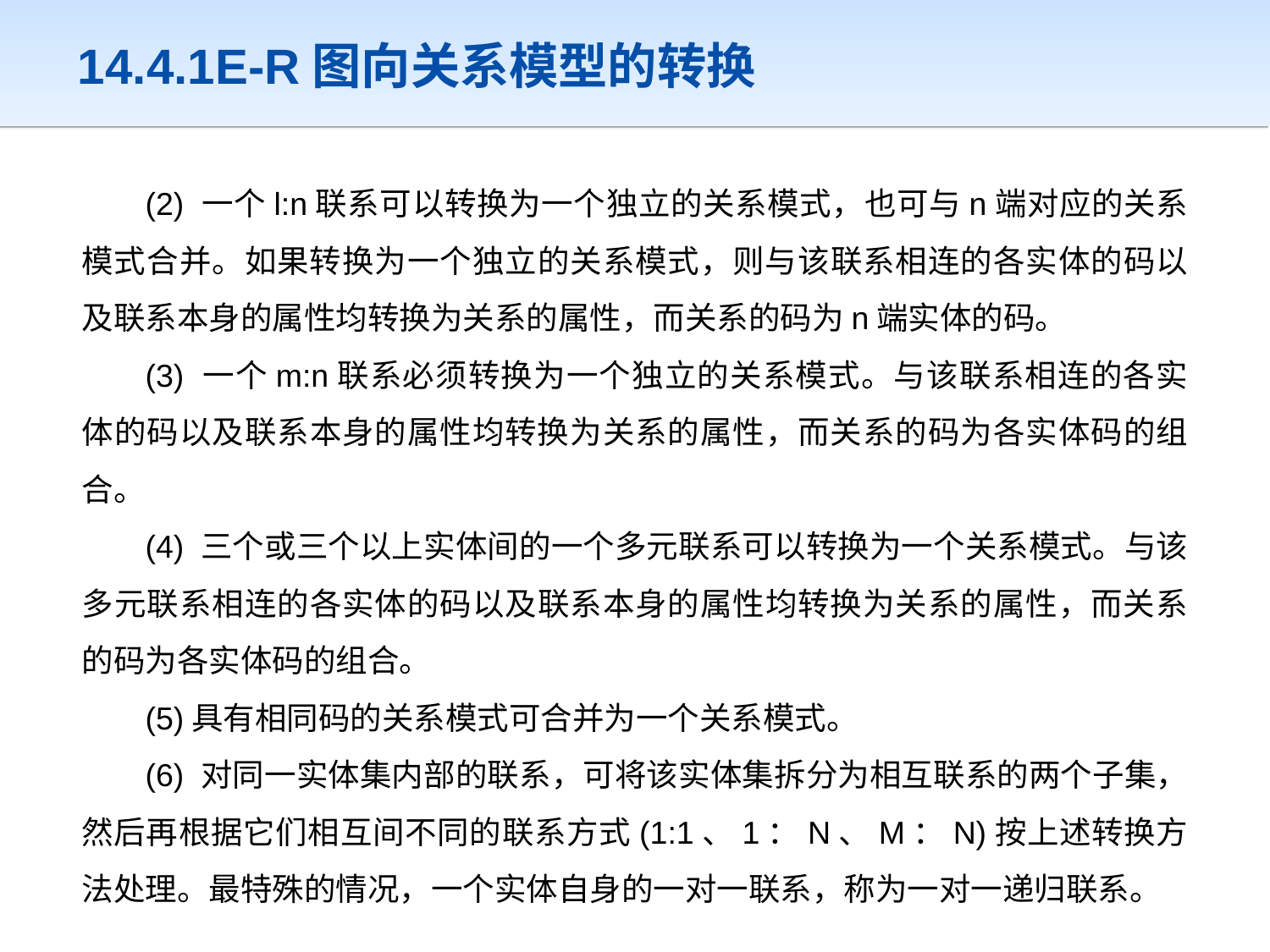

14.4.1E-R图向关系模型的转换

数据定义
(2) 一个l:n联系可以转换为一个独立的关系模式，也可与n端对应的关系模式合并。如果转换为一个独立的关系模式，则与该联系相连的各实体的码以及联系本身的属性均转换为关系的属性，而关系的码为n端实体的码。
(3) 一个m:n联系必须转换为一个独立的关系模式。与该联系相连的各实体的码以及联系本身的属性均转换为关系的属性，而关系的码为各实体码的组合。
(4) 三个或三个以上实体间的一个多元联系可以转换为一个关系模式。与该多元联系相连的各实体的码以及联系本身的属性均转换为关系的属性，而关系的码为各实体码的组合。
(5)具有相同码的关系模式可合并为一个关系模式。
(6) 对同一实体集内部的联系，可将该实体集拆分为相互联系的两个子集，然后再根据它们相互间不同的联系方式(1:1、1：N、M：N)按上述转换方法处理。最特殊的情况，一个实体自身的一对一联系，称为一对一递归联系。